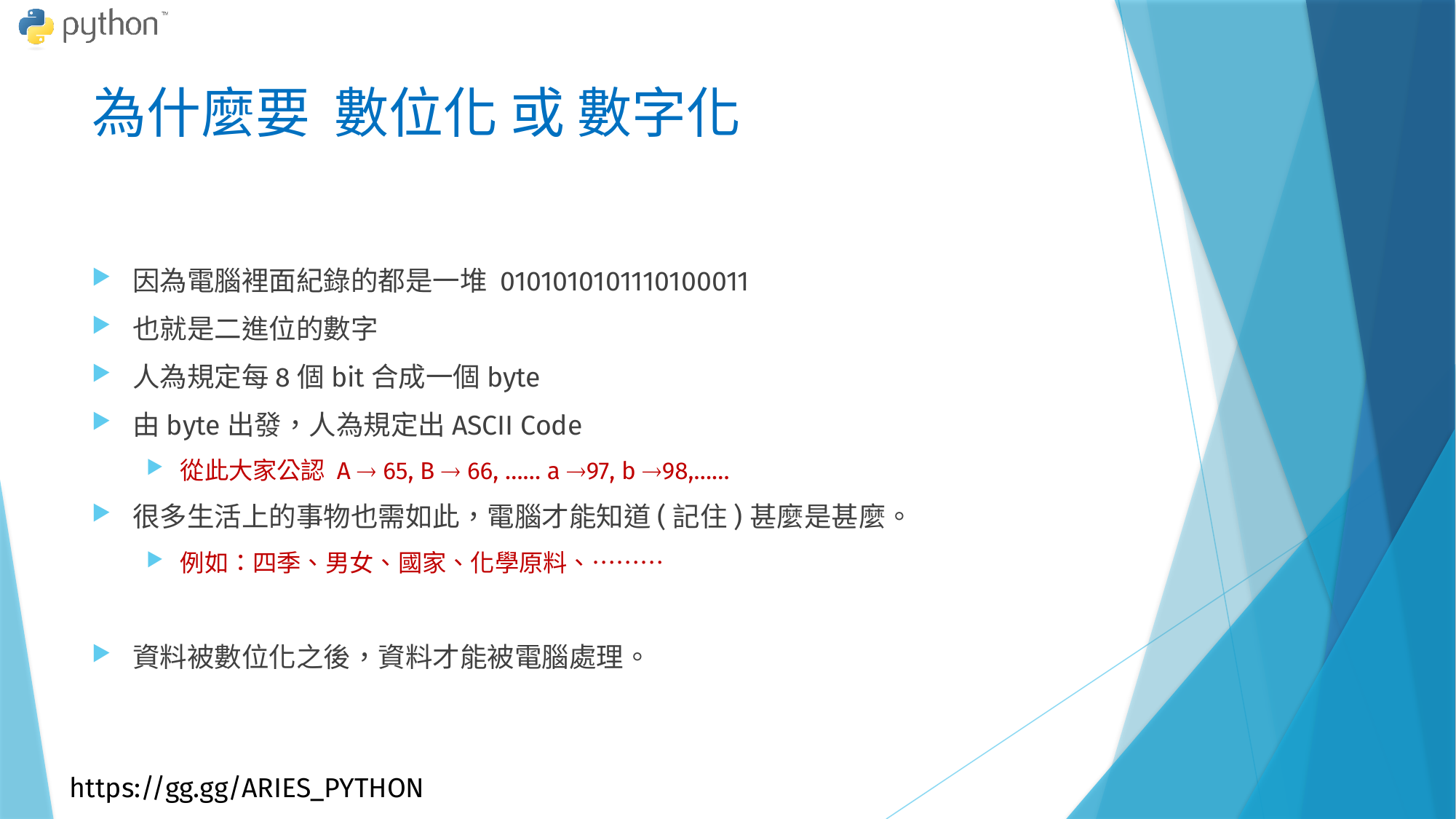

# 為什麼要  數位化 或 數字化
因為電腦裡面紀錄的都是一堆 0101010101110100011
也就是二進位的數字
人為規定每8個bit合成一個byte
由byte出發，人為規定出ASCII Code
從此大家公認 A → 65, B → 66, …… a →97, b →98,……
很多生活上的事物也需如此，電腦才能知道(記住)甚麼是甚麼。
例如：四季、男女、國家、化學原料、………

資料被數位化之後，資料才能被電腦處理。